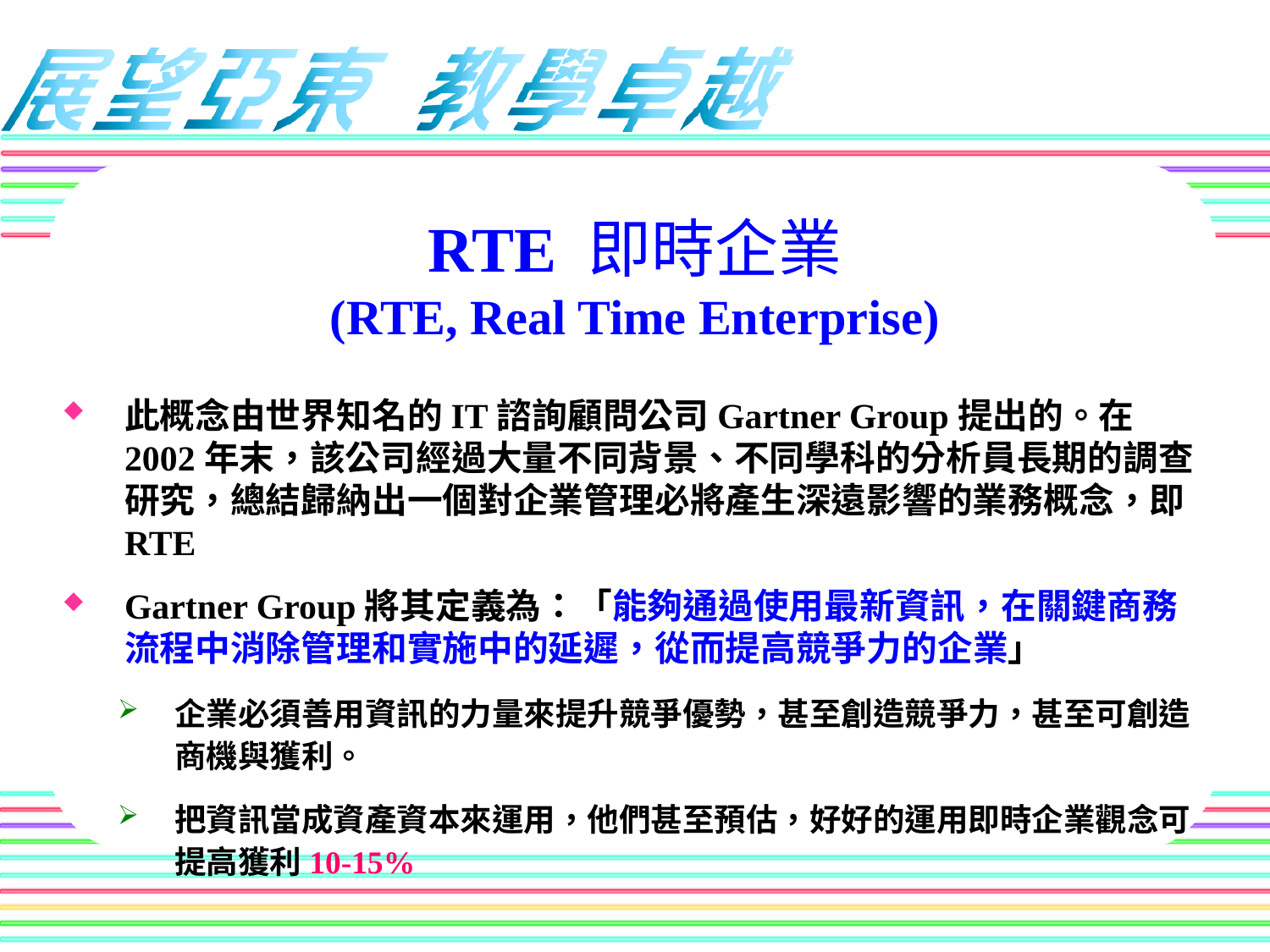

# RTE 即時企業 (RTE, Real Time Enterprise)
此概念由世界知名的IT諮詢顧問公司Gartner Group提出的。在2002年末，該公司經過大量不同背景、不同學科的分析員長期的調查研究，總結歸納出一個對企業管理必將產生深遠影響的業務概念，即RTE
Gartner Group將其定義為：「能夠通過使用最新資訊，在關鍵商務流程中消除管理和實施中的延遲，從而提高競爭力的企業」
企業必須善用資訊的力量來提升競爭優勢，甚至創造競爭力，甚至可創造商機與獲利。
把資訊當成資產資本來運用，他們甚至預估，好好的運用即時企業觀念可提高獲利10-15%